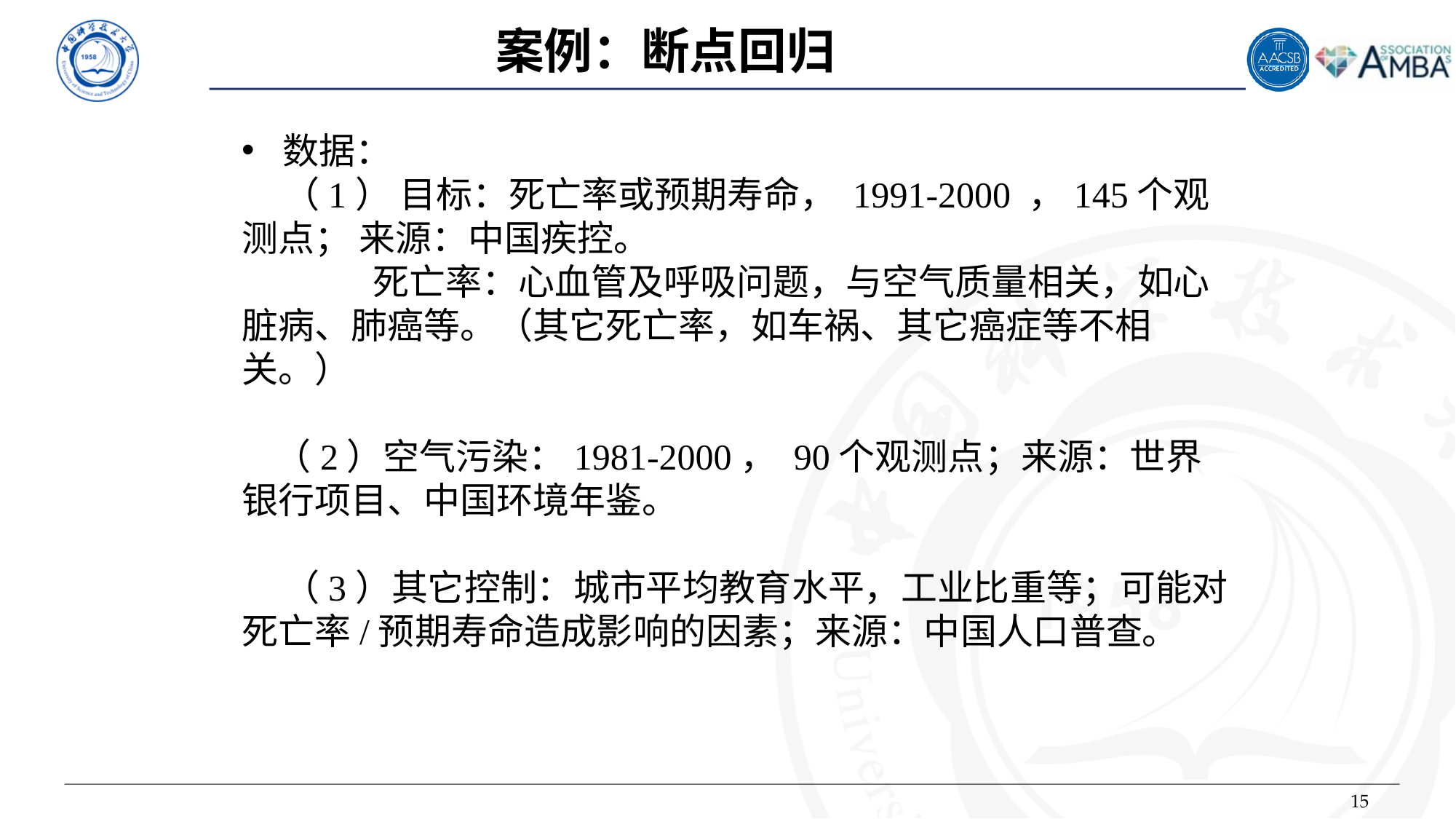

案例：断点回归
数据：
    （1） 目标：死亡率或预期寿命， 1991-2000 ，145个观测点； 来源：中国疾控。
               死亡率：心血管及呼吸问题，与空气质量相关，如心脏病、肺癌等。（其它死亡率，如车祸、其它癌症等不相关。）

   （2）空气污染：1981-2000， 90个观测点；来源：世界银行项目、中国环境年鉴。

    （3）其它控制：城市平均教育水平，工业比重等；可能对死亡率/预期寿命造成影响的因素；来源：中国人口普查。